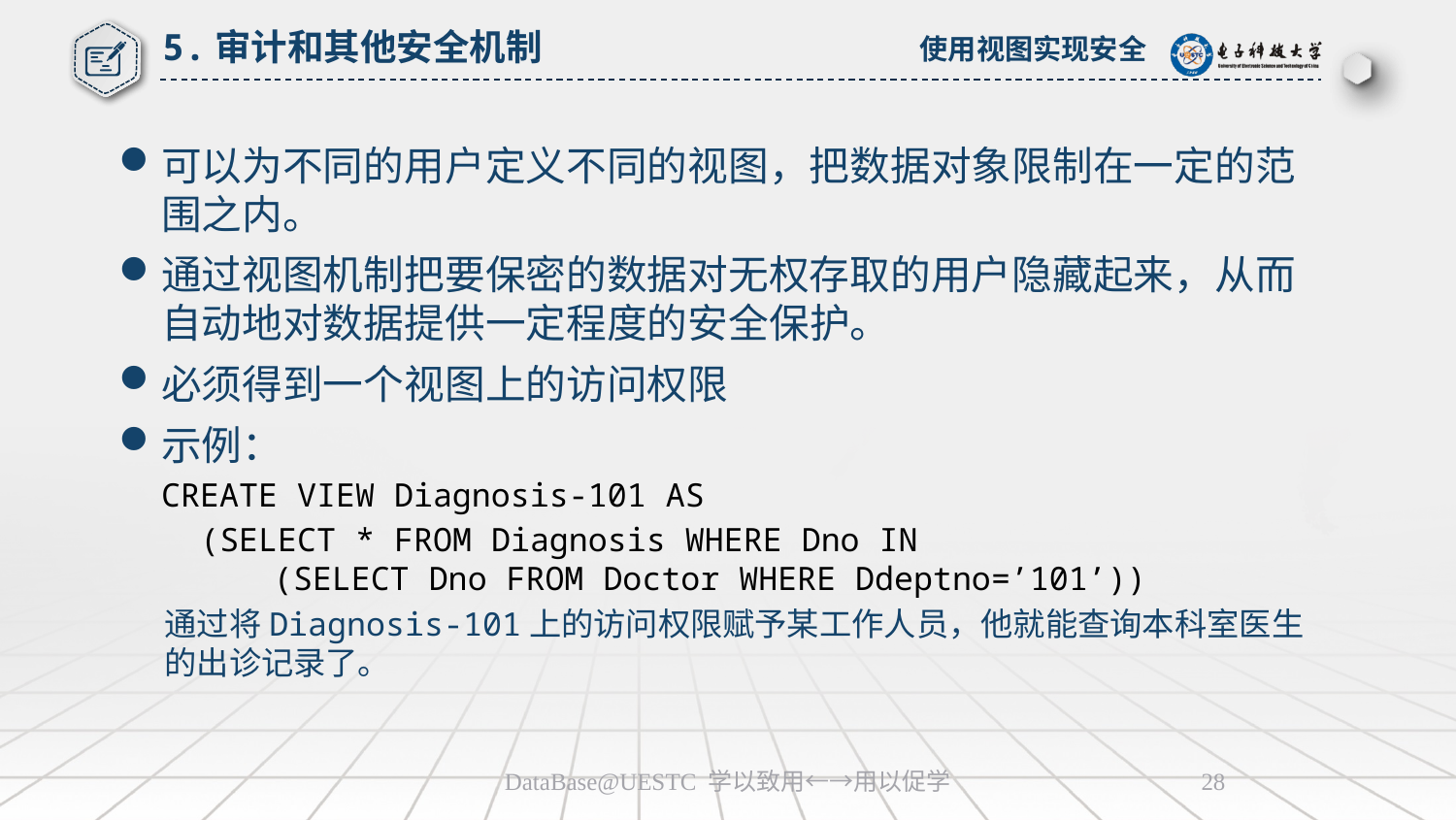

# 5.审计和其他安全机制
使用视图实现安全
可以为不同的用户定义不同的视图，把数据对象限制在一定的范围之内。
通过视图机制把要保密的数据对无权存取的用户隐藏起来，从而自动地对数据提供一定程度的安全保护。
必须得到一个视图上的访问权限
示例：
CREATE VIEW Diagnosis-101 AS
  (SELECT * FROM Diagnosis WHERE Dno IN
        (SELECT Dno FROM Doctor WHERE Ddeptno=’101’))
通过将Diagnosis-101上的访问权限赋予某工作人员，他就能查询本科室医生的出诊记录了。

DataBase@UESTC 学以致用←→用以促学
28